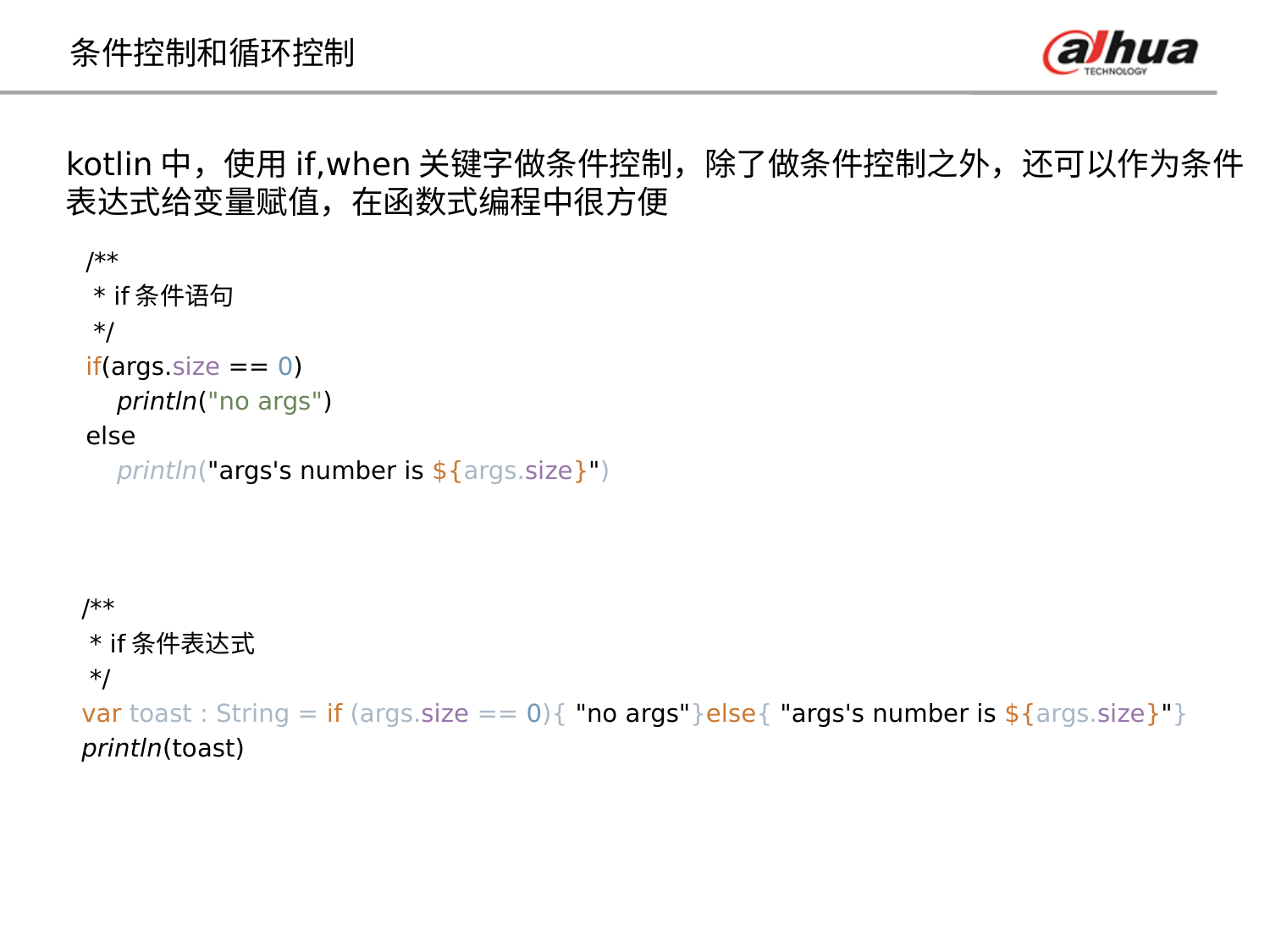

# 条件控制和循环控制
kotlin中，使用if,when关键字做条件控制，除了做条件控制之外，还可以作为条件
表达式给变量赋值，在函数式编程中很方便
/**
 * if条件语句
 */
if(args.size == 0)
    println("no args")
else
    println("args's number is ${args.size}")
/**
 * if条件表达式
 */
var toast : String = if (args.size == 0){ "no args"}else{ "args's number is ${args.size}"}
println(toast)